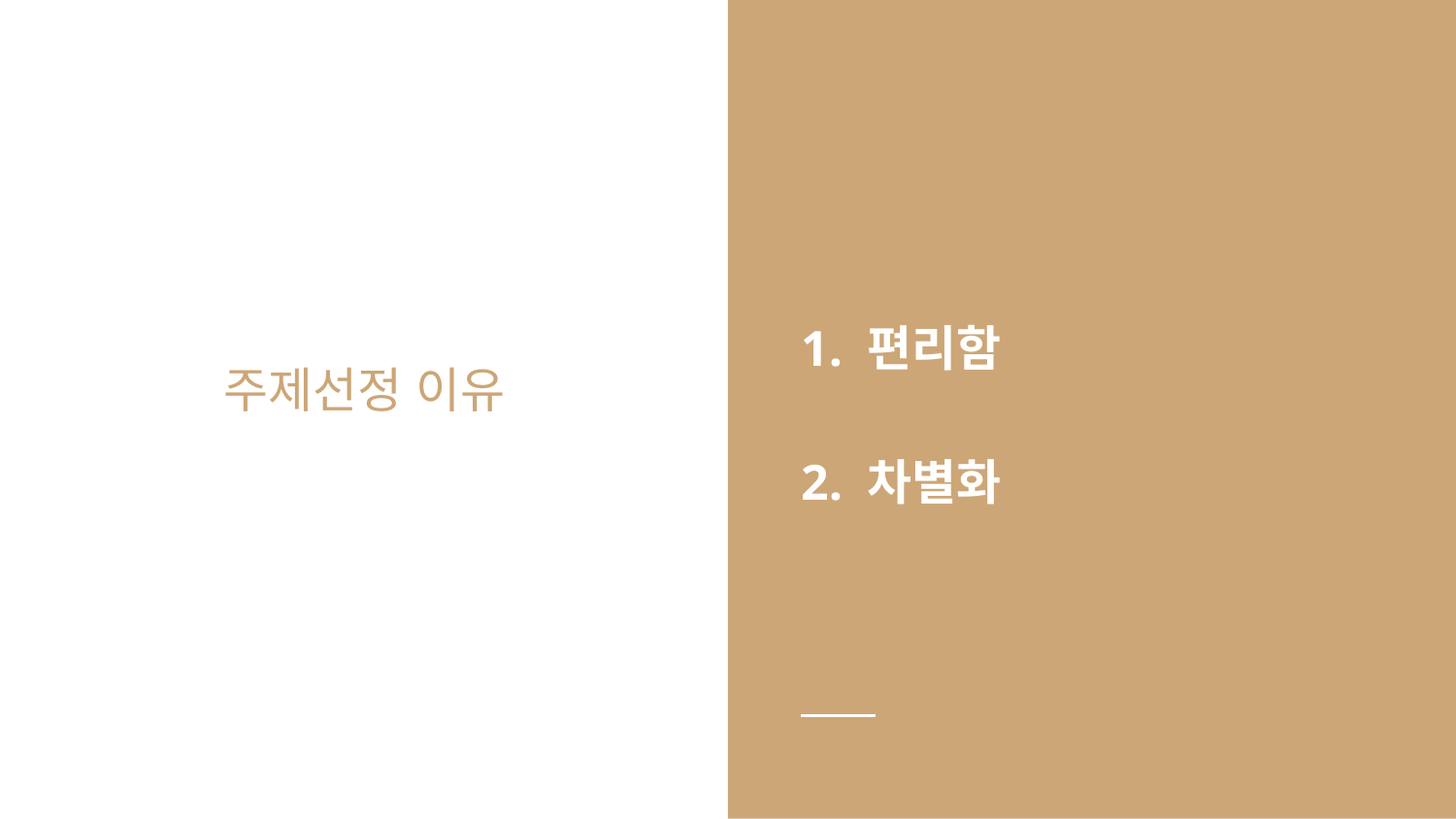

1. 편리함

2. 차별화
# 주제선정 이유